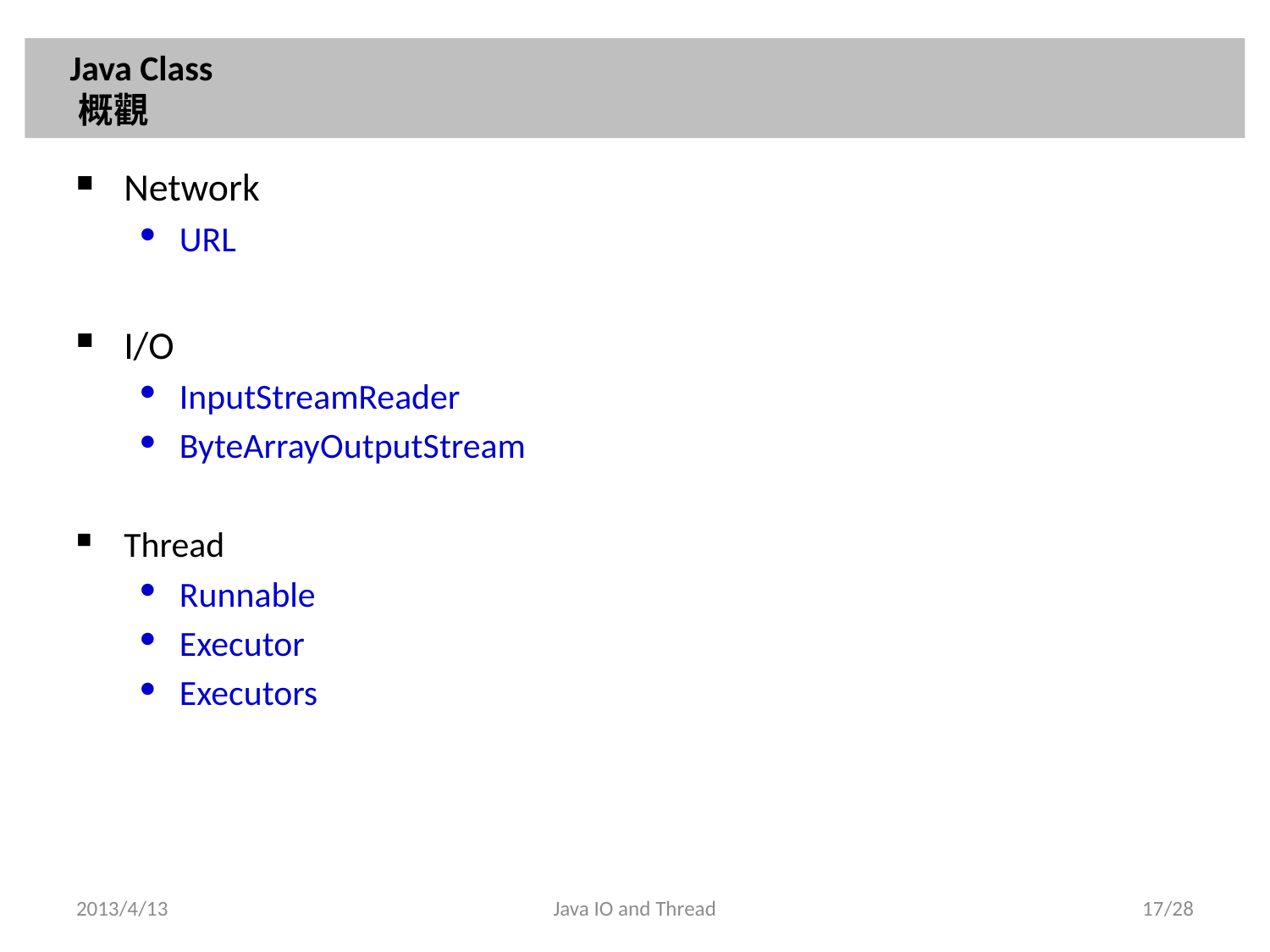

# Java Class 概觀
Network
URL

I/O
InputStreamReader
ByteArrayOutputStream

Thread
Runnable
Executor
Executors

2013/4/13
Java IO and Thread
17/28